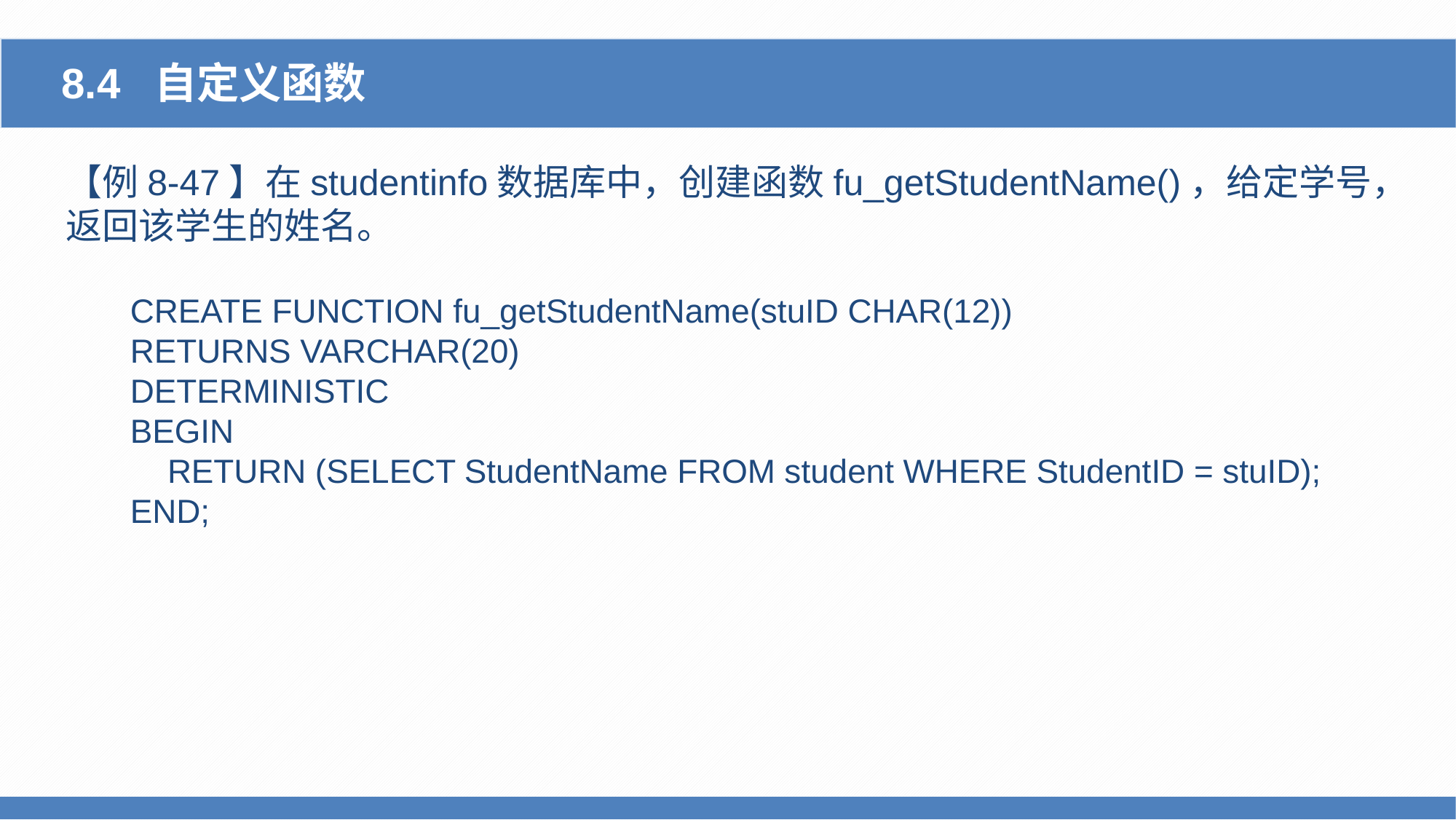

8.4  自定义函数
【例8-47】在studentinfo数据库中，创建函数fu_getStudentName()，给定学号，返回该学生的姓名。

CREATE FUNCTION fu_getStudentName(stuID CHAR(12))
RETURNS VARCHAR(20)
DETERMINISTIC
BEGIN
    RETURN (SELECT StudentName FROM student WHERE StudentID = stuID);
END;